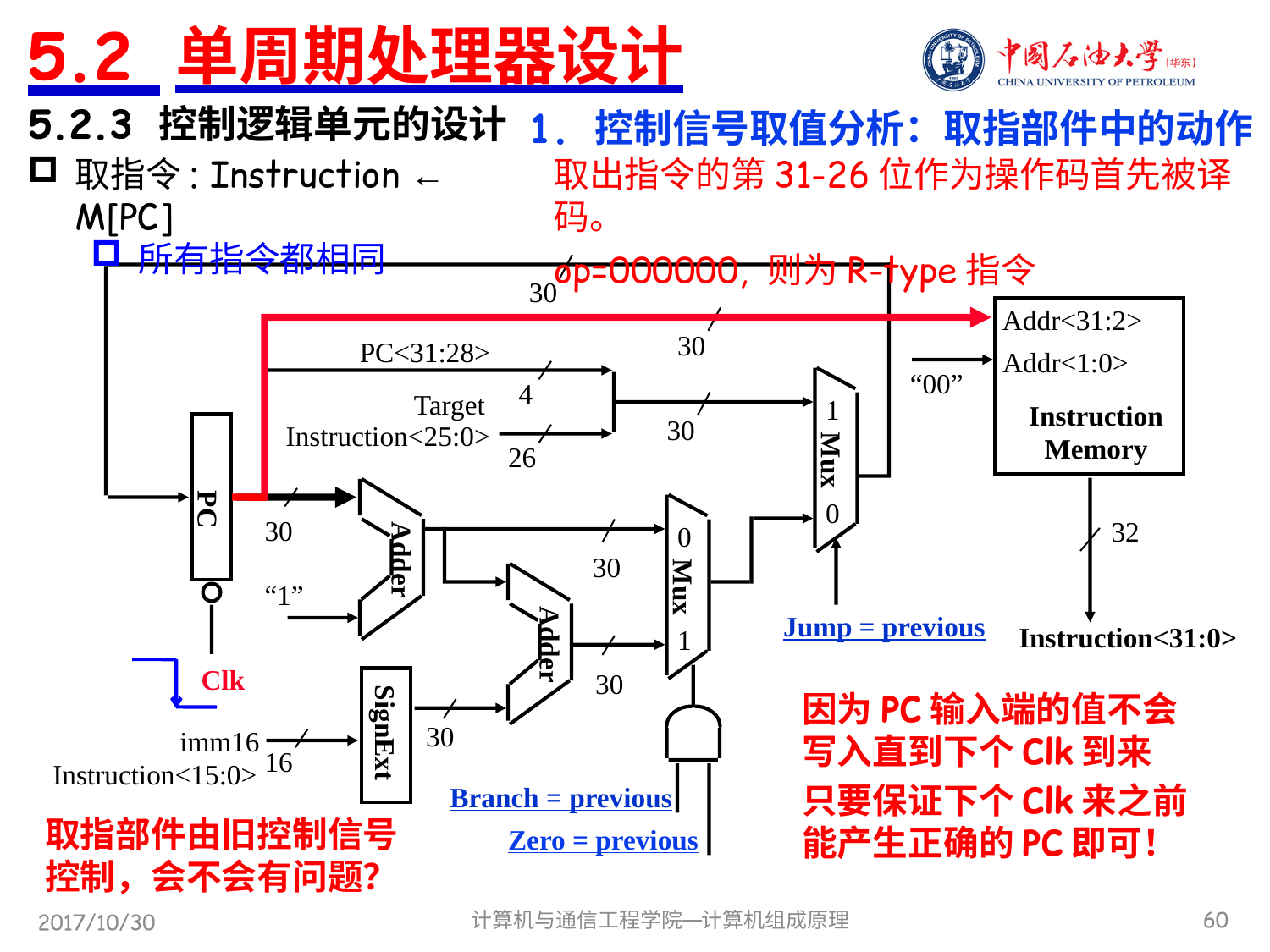

# 5.2 单周期处理器设计
5.2.3 控制逻辑单元的设计

1. 控制信号取值分析：取指部件中的动作
取指令: Instruction ← M[PC]
所有指令都相同
取出指令的第31-26位作为操作码首先被译码。
op=000000, 则为R-type指令

30
Addr<31:2>

30
PC<31:28>
Addr<1:0>
“00”

1
Mux
0
4

Target
Instruction
Memory

30
Instruction<25:0>

26

Adder
PC

0
Mux
1

30
32

30

Adder
“1”

Jump = previous

Instruction<31:0>

Clk

30

因为PC输入端的值不会写入直到下个Clk到来
只要保证下个Clk来之前能产生正确的PC即可！

SignExt
30
imm16

16

Instruction<15:0>

Branch = previous
取指部件由旧控制信号控制，会不会有问题？
Zero = previous
计算机与通信工程学院—计算机组成原理
60
2017/10/30